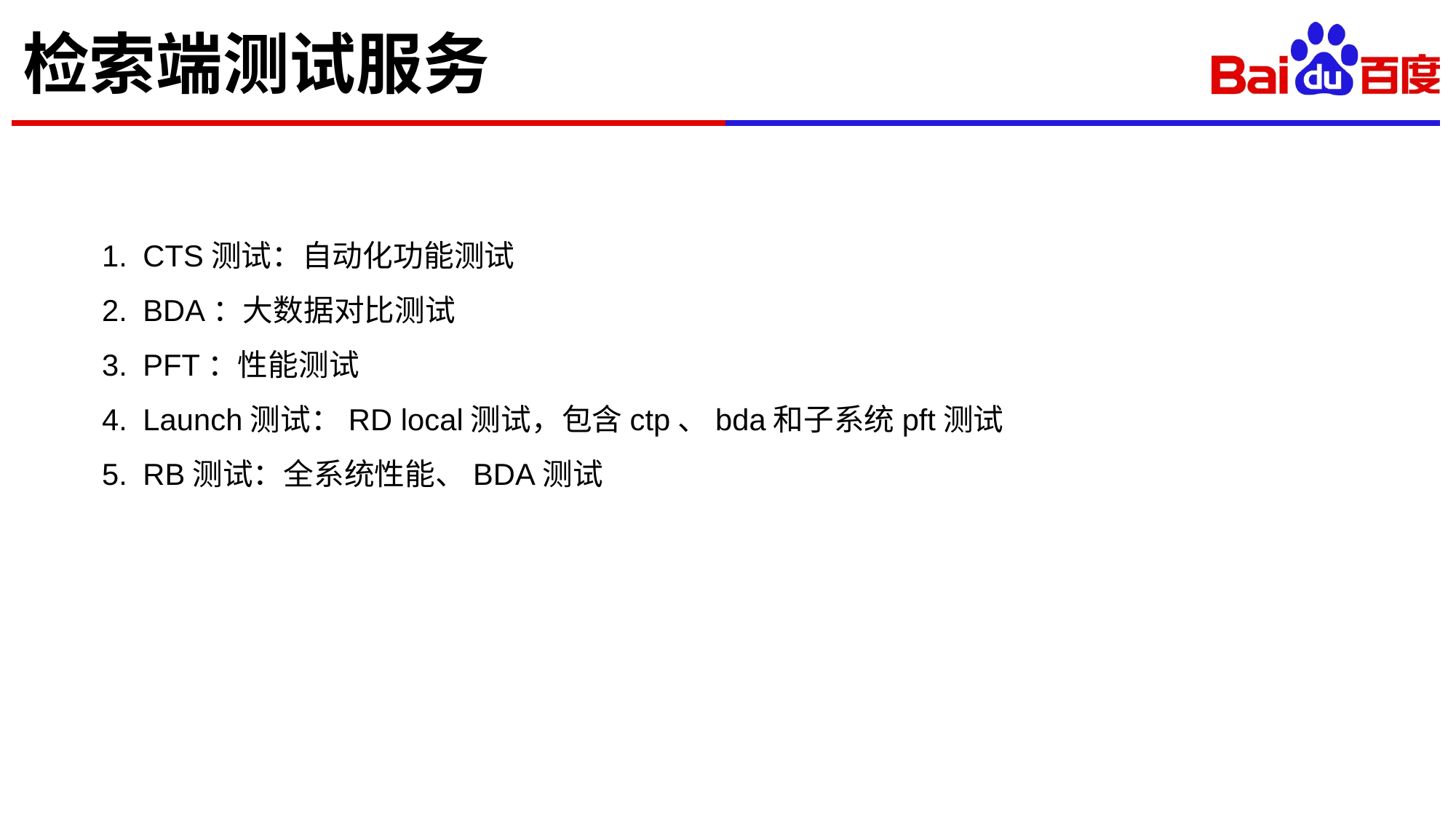

# 检索端测试服务
CTS测试：自动化功能测试
BDA：大数据对比测试
PFT：性能测试
Launch测试：RD local测试，包含ctp、bda和子系统pft测试
RB测试：全系统性能、BDA测试